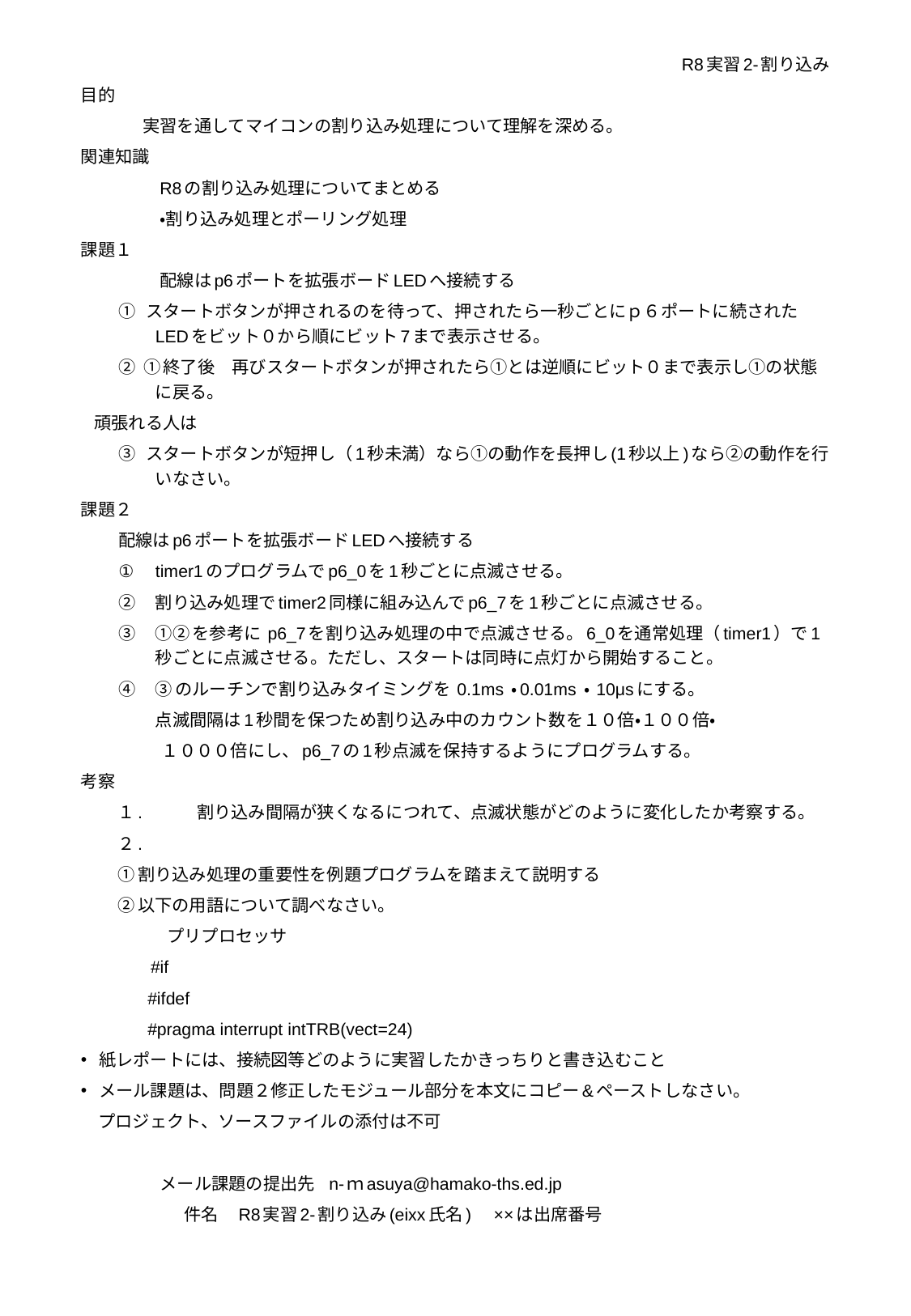

R8実習2-割り込み
目的
	実習を通してマイコンの割り込み処理について理解を深める。
関連知識
	R8の割り込み処理についてまとめる
	・割り込み処理とポーリング処理
課題１
	配線はp6ポートを拡張ボードLEDへ接続する
①  スタートボタンが押されるのを待って、押されたら一秒ごとにｐ６ポートに続されたLEDをビット０から順にビット7まで表示させる。
②  ①終了後　再びスタートボタンが押されたら①とは逆順にビット０まで表示し①の状態に戻る。
頑張れる人は
③  スタートボタンが短押し（1秒未満）なら①の動作を長押し(1秒以上)なら②の動作を行いなさい。
課題２
配線はp6ポートを拡張ボードLEDへ接続する
timer1のプログラムでp6_0を1秒ごとに点滅させる。
割り込み処理でtimer2同様に組み込んでp6_7を1秒ごとに点滅させる。
①②を参考に p6_7を割り込み処理の中で点滅させる。6_0を通常処理（timer1）で1秒ごとに点滅させる。ただし、スタートは同時に点灯から開始すること。
③のルーチンで割り込みタイミングを 0.1ms ・0.01ms ・ 10μsにする。
点滅間隔は1秒間を保つため割り込み中のカウント数を１０倍・１００倍・
 １０００倍にし、p6_7の1秒点滅を保持するようにプログラムする。
考察
１.	割り込み間隔が狭くなるにつれて、点滅状態がどのように変化したか考察する。
２.
	①割り込み処理の重要性を例題プログラムを踏まえて説明する
	②以下の用語について調べなさい。
     　　　プリプロセッサ
　　    　#if
   　　    #ifdef
       　　#pragma interrupt intTRB(vect=24)
紙レポートには、接続図等どのように実習したかきっちりと書き込むこと
メール課題は、問題２修正したモジュール部分を本文にコピー&ペーストしなさい。
　プロジェクト、ソースファイルの添付は不可

    	メール課題の提出先   n-ｍasuya@hamako-ths.ed.jp
　　　　　　件名　R8実習2-割り込み(eixx氏名)　××は出席番号